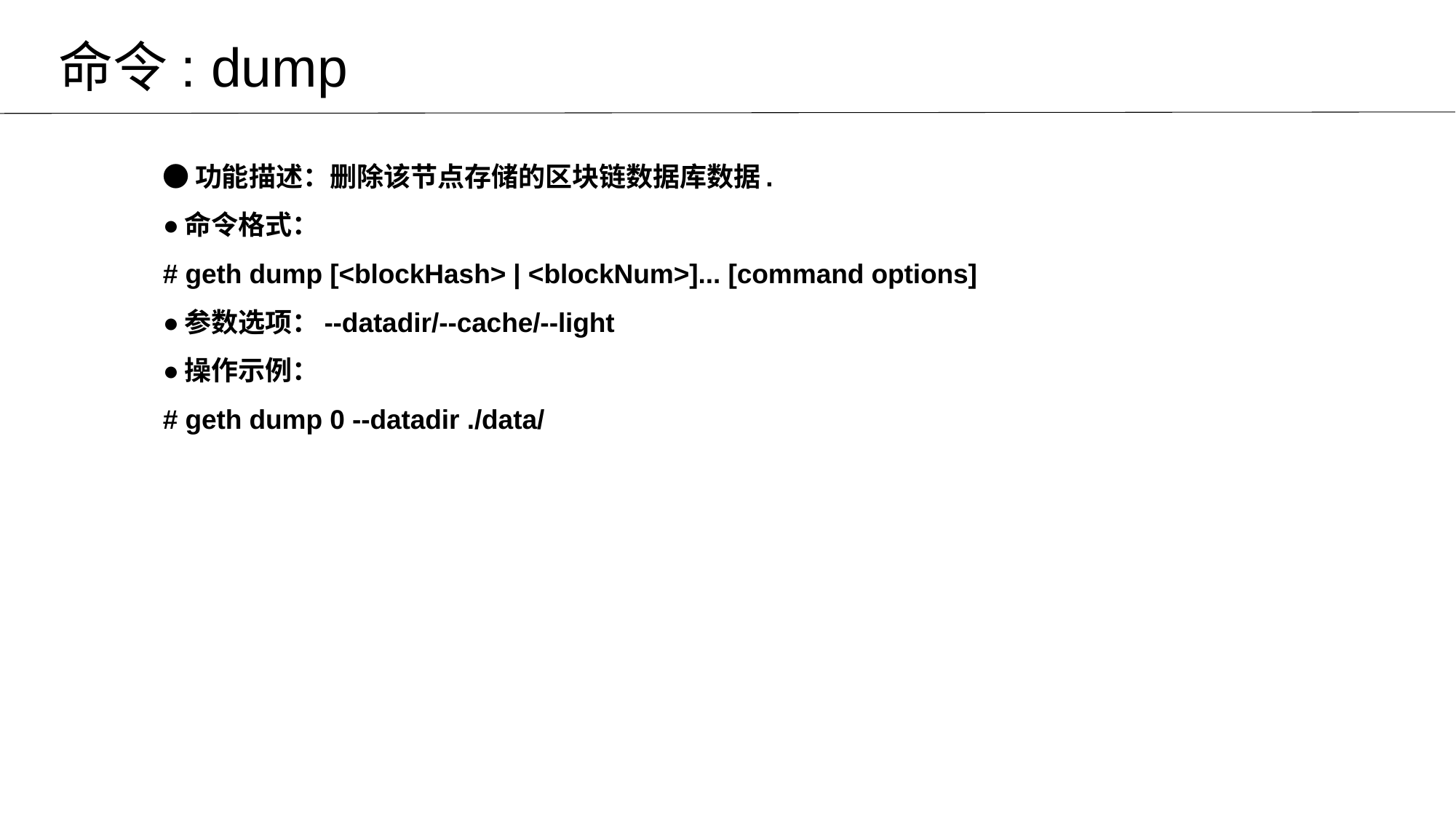

命令: dump
# ●功能描述：删除该节点存储的区块链数据库数据. ●命令格式： # geth dump [<blockHash> | <blockNum>]... [command options] ●参数选项：--datadir/--cache/--light ●操作示例： # geth dump 0 --datadir ./data/